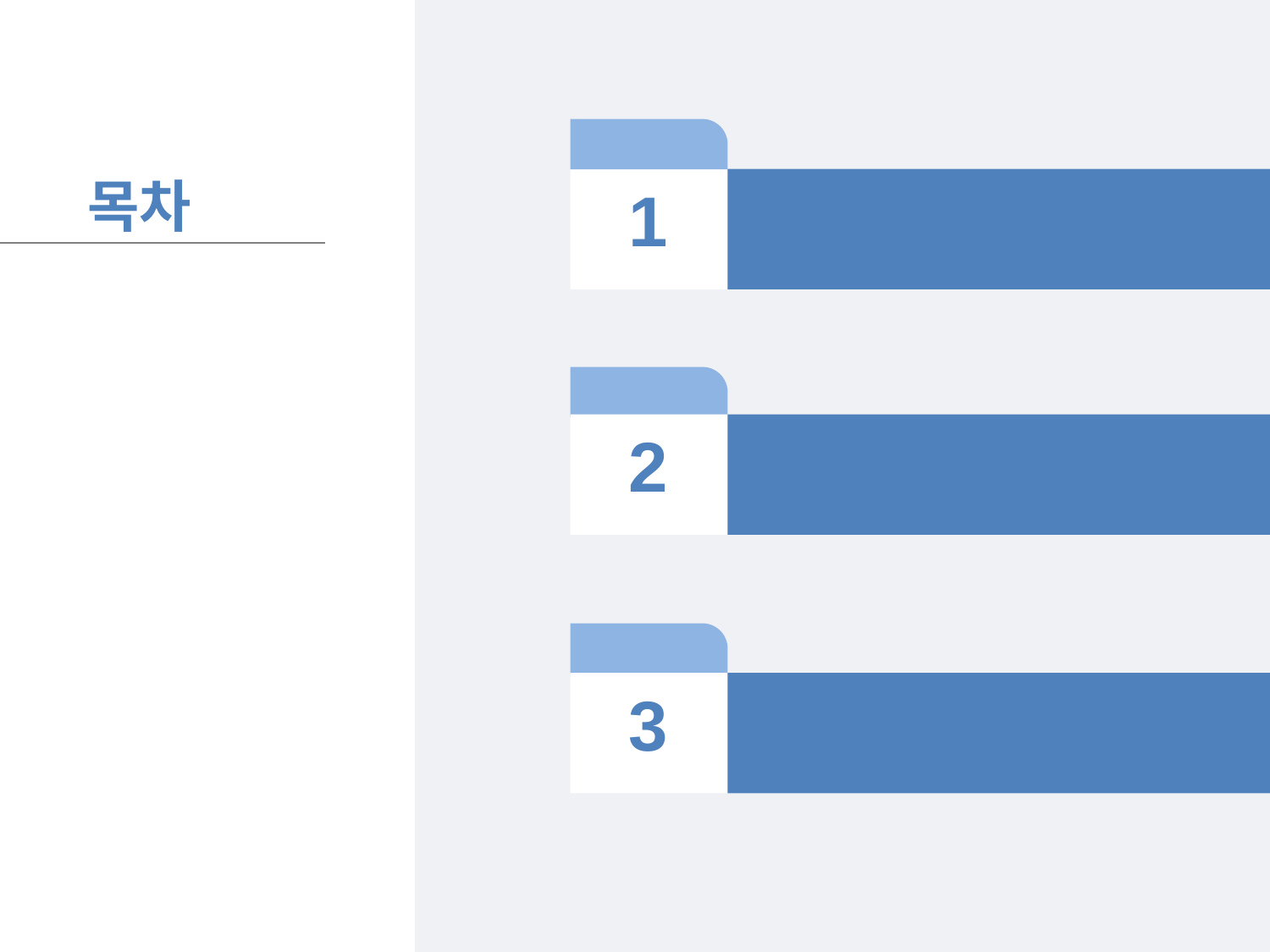

chapter
목차

1
목	표

chapter

2
사용자 요구분석

chapter

3
시스템 구조 및 동작